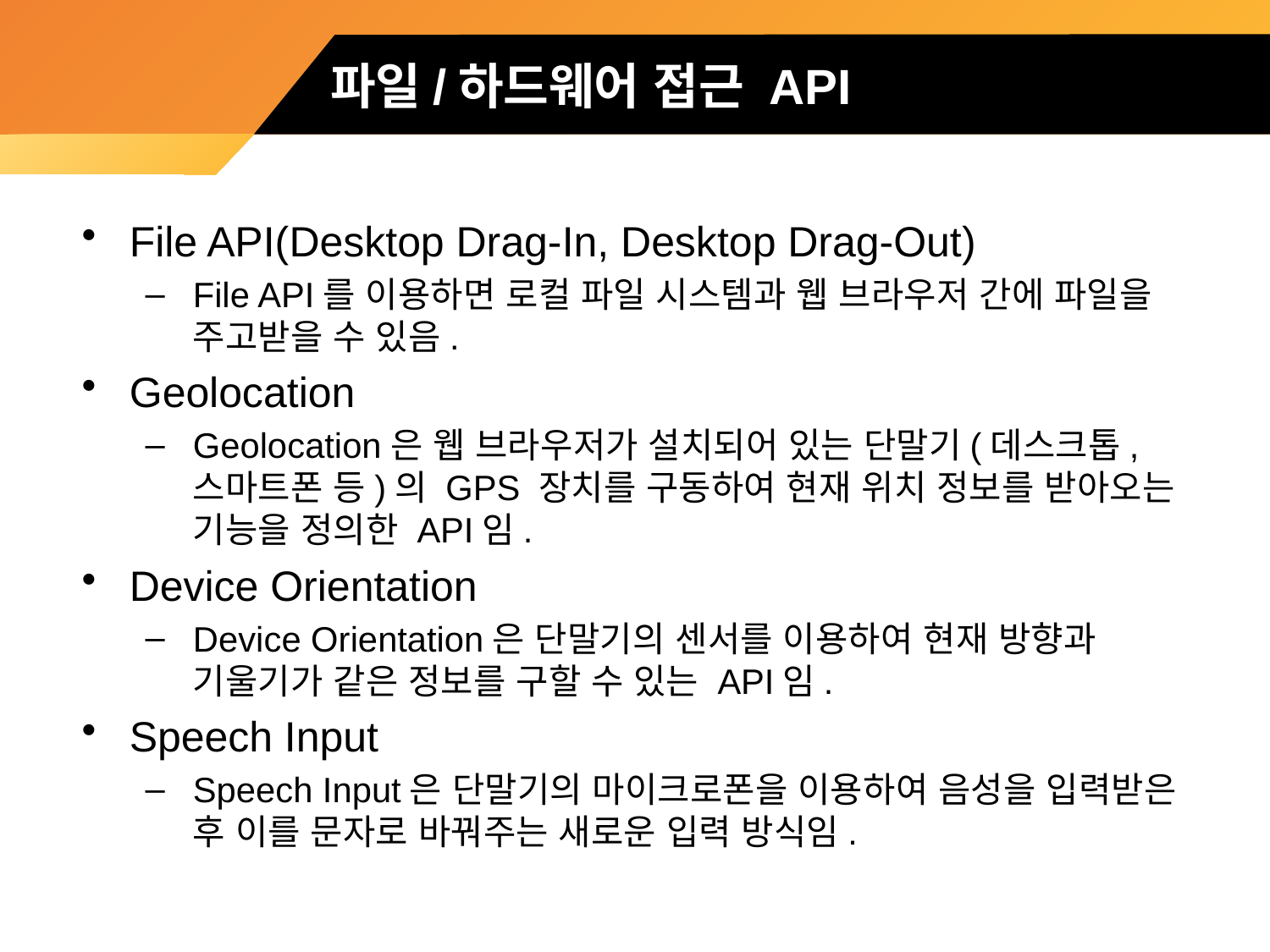

# 파일/하드웨어 접근 API
File API(Desktop Drag-In, Desktop Drag-Out)
File API를 이용하면 로컬 파일 시스템과 웹 브라우저 간에 파일을 주고받을 수 있음.
Geolocation
Geolocation은 웹 브라우저가 설치되어 있는 단말기(데스크톱, 스마트폰 등)의 GPS 장치를 구동하여 현재 위치 정보를 받아오는 기능을 정의한 API임.
Device Orientation
Device Orientation은 단말기의 센서를 이용하여 현재 방향과 기울기가 같은 정보를 구할 수 있는 API임.
Speech Input
Speech Input은 단말기의 마이크로폰을 이용하여 음성을 입력받은 후 이를 문자로 바꿔주는 새로운 입력 방식임.